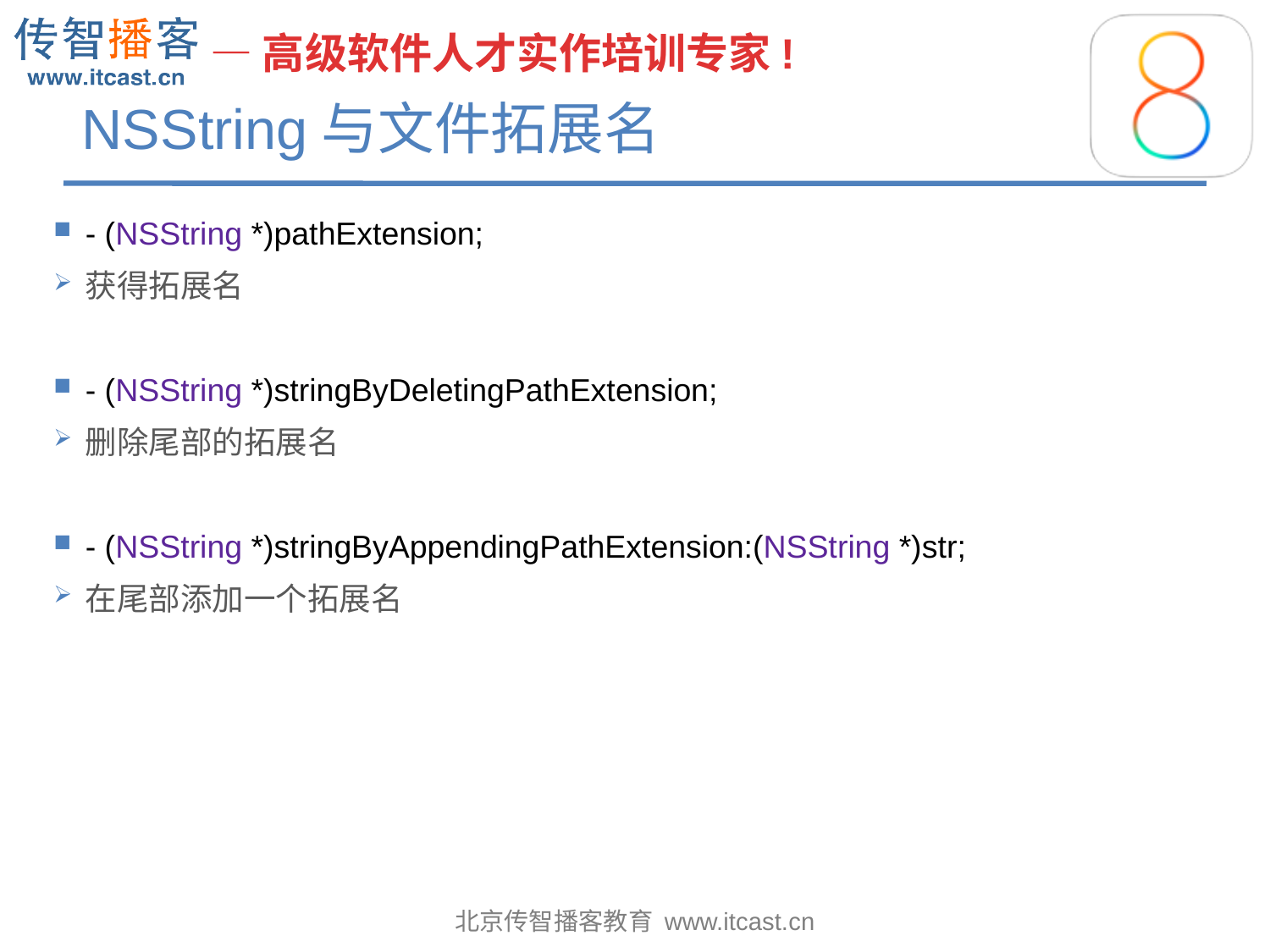

# NSString与文件拓展名
- (NSString *)pathExtension;
获得拓展名

- (NSString *)stringByDeletingPathExtension;
删除尾部的拓展名

- (NSString *)stringByAppendingPathExtension:(NSString *)str;
在尾部添加一个拓展名